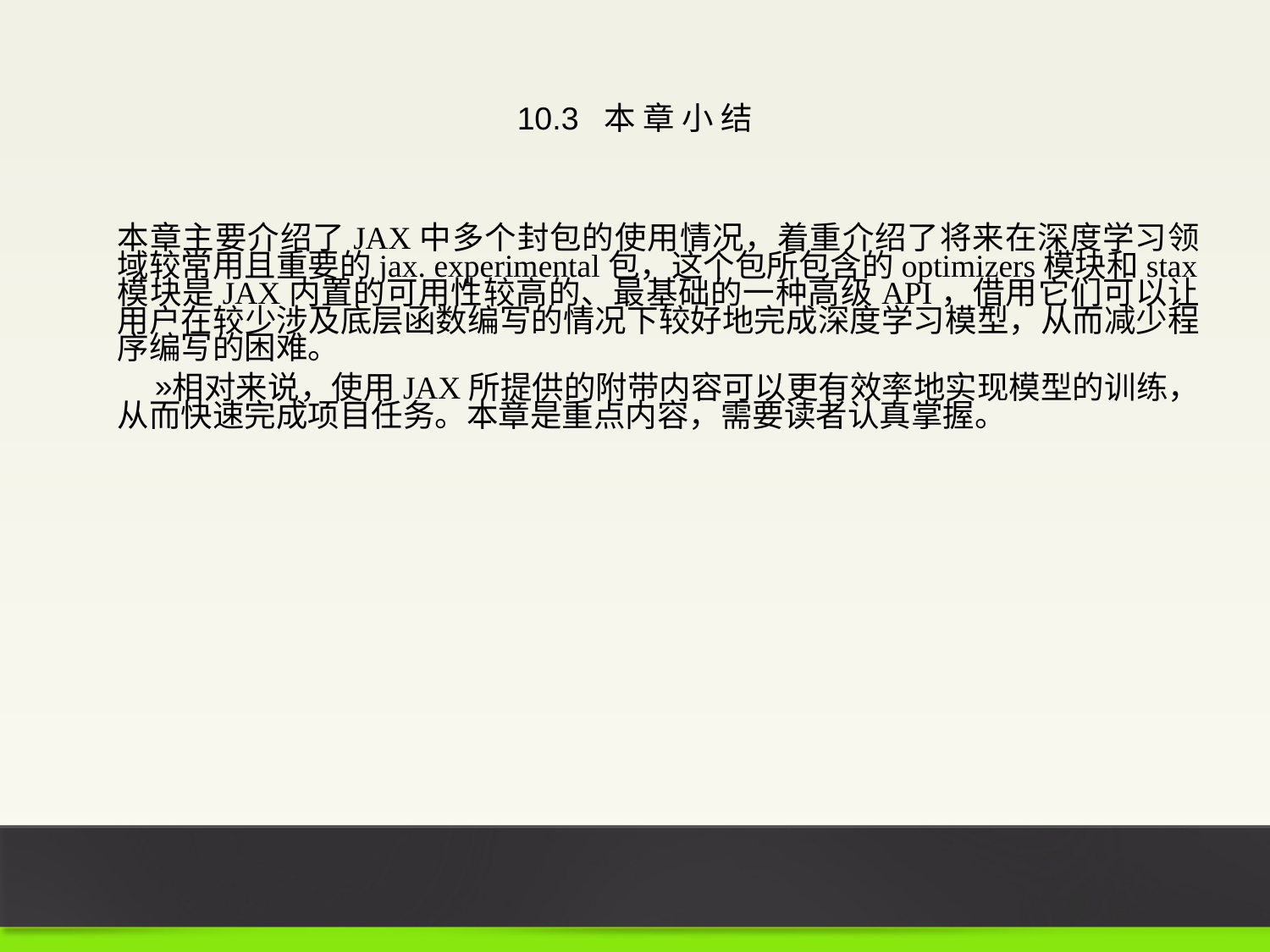

10.3  本 章 小 结
本章主要介绍了JAX中多个封包的使用情况，着重介绍了将来在深度学习领域较常用且重要的jax. experimental包，这个包所包含的optimizers模块和stax模块是JAX内置的可用性较高的、最基础的一种高级API，借用它们可以让用户在较少涉及底层函数编写的情况下较好地完成深度学习模型，从而减少程序编写的困难。
相对来说，使用JAX所提供的附带内容可以更有效率地实现模型的训练，从而快速完成项目任务。本章是重点内容，需要读者认真掌握。